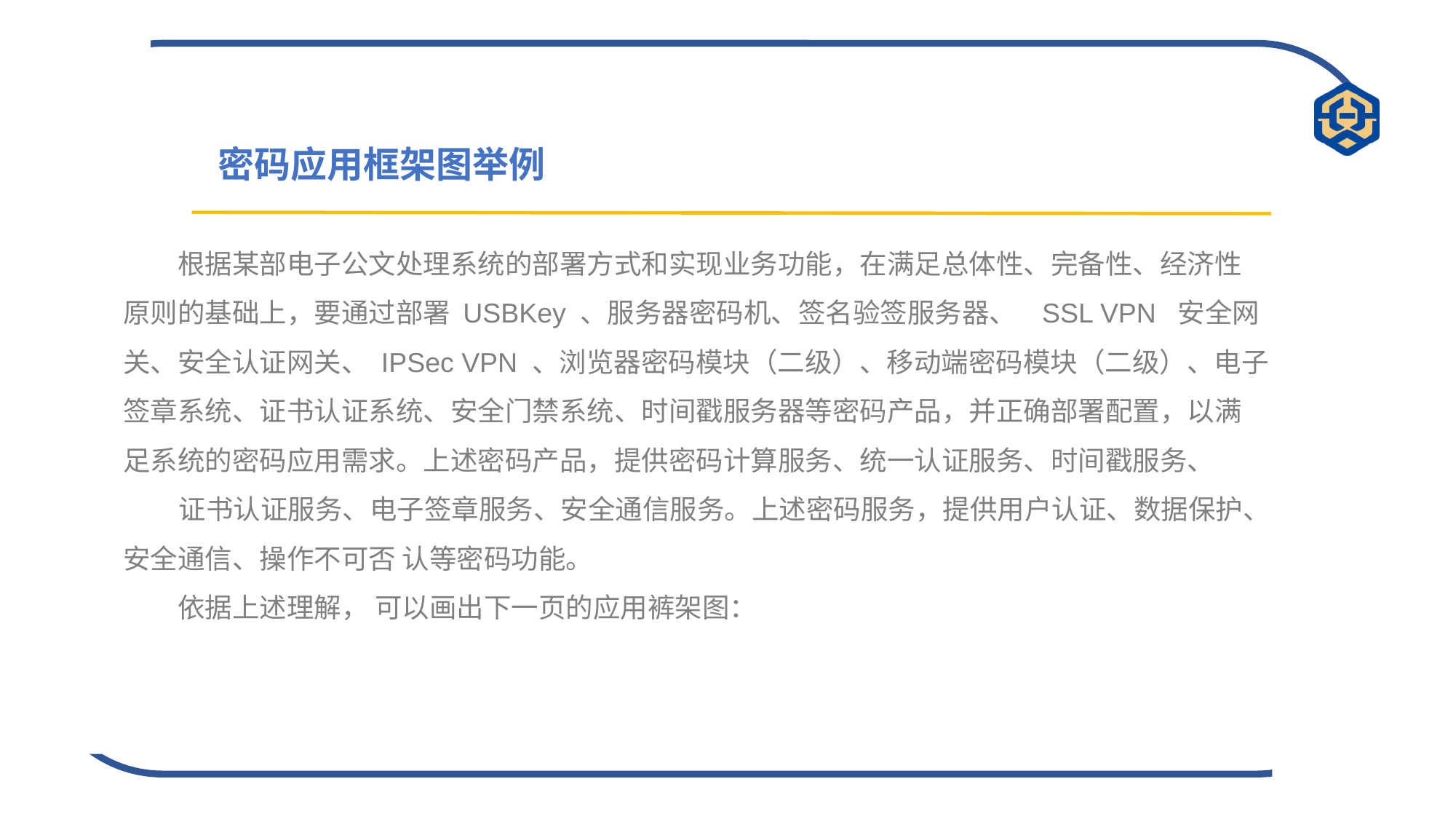

密码应用框架图举例
根据某部电子公文处理系统的部署方式和实现业务功能，在满足总体性、完备性、经济性原则的基础上，要通过部署 USBKey 、服务器密码机、签名验签服务器、   SSL VPN  安全网关、安全认证网关、 IPSec VPN 、浏览器密码模块（二级）、移动端密码模块（二级）、电子签章系统、证书认证系统、安全门禁系统、时间戳服务器等密码产品，并正确部署配置，以满足系统的密码应用需求。上述密码产品，提供密码计算服务、统一认证服务、时间戳服务、                  证书认证服务、电子签章服务、安全通信服务。上述密码服务，提供用户认证、数据保护、安全通信、操作不可否 认等密码功能。
依据上述理解， 可以画出下一页的应用裤架图：